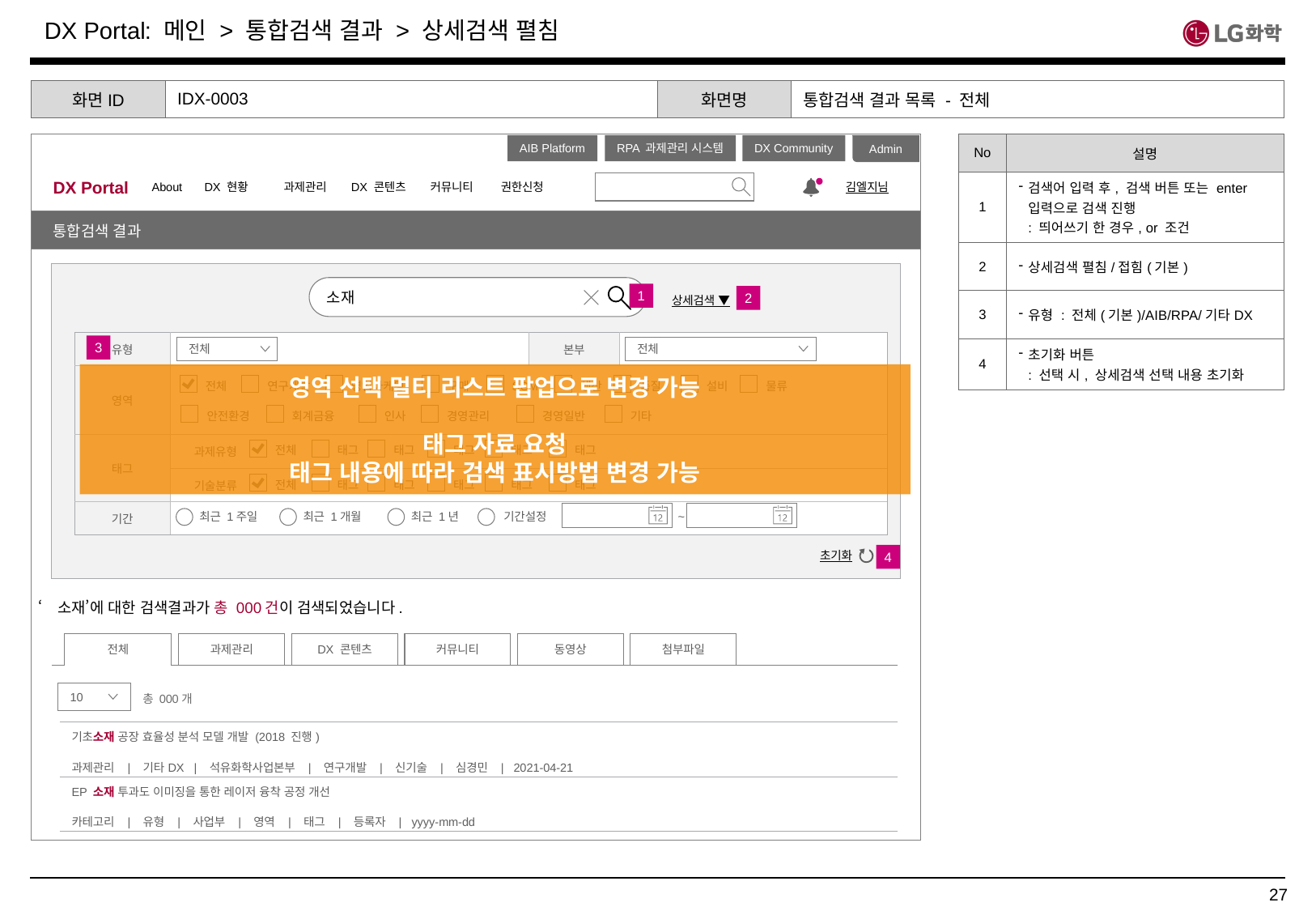

: 메인 > 통합검색 결과 > 상세검색 펼침
| 화면ID | IDX-0003 | 화면명 | 통합검색 결과 목록 - 전체 |
| --- | --- | --- | --- |

| No | 설명 |
| --- | --- |
| 1 | 검색어 입력 후, 검색 버튼 또는 enter 입력으로 검색 진행 : 띄어쓰기 한 경우, or 조건 |
| 2 | 상세검색 펼침/접힘(기본) |
| 3 | 유형 : 전체(기본)/AIB/RPA/기타DX |
| 4 | 초기화 버튼 : 선택 시, 상세검색 선택 내용 초기화 |

Admin
DX Portal

About
DX 현황
과제관리
DX 콘텐츠
커뮤니티
권한신청
김엘지님

AIB Platform
RPA 과제관리 시스템
DX Community
공지사항

통합검색 결과

소재

1
2
상세검색 ▼

| 유형 |  |  | 본부 |  |
| --- | --- | --- | --- | --- |
| 영역 |  |  |  |  |
| 태그 | 과제유형 |  |  |  |
|  | 기술분류 |  |  |  |
| 기간 |  |  |  |  |
3
전체

전체

영역 선택 멀티 리스트 팝업으로 변경 가능

태그 자료 요청
태그 내용에 따라 검색 표시방법 변경 가능

전체

연구개발

영업마케팅

구매

SCM

생산

품질

설비

물류

안전환경

회계금융

인사

경영관리

경영일반

기타

전체

태그

태그

태그

태그

태그

전체

태그

태그

태그

태그

태그

최근 1주일

최근 1개월

최근 1년

기간설정
~

초기화

4
‘소재’에 대한 검색결과가 총 000건이 검색되었습니다.
전체
DX 콘텐츠
커뮤니티
동영상
첨부파일
과제관리
10

총 000개
| 기초소재 공장 효율성 분석 모델 개발 (2018 진행) 과제관리 | 기타DX | 석유화학사업본부 | 연구개발 | 신기술 | 심경민 | 2021-04-21 |
| --- |
| EP 소재 투과도 이미징을 통한 레이저 융착 공정 개선 카테고리 | 유형 | 사업부 | 영역 | 태그 | 등록자 | yyyy-mm-dd |